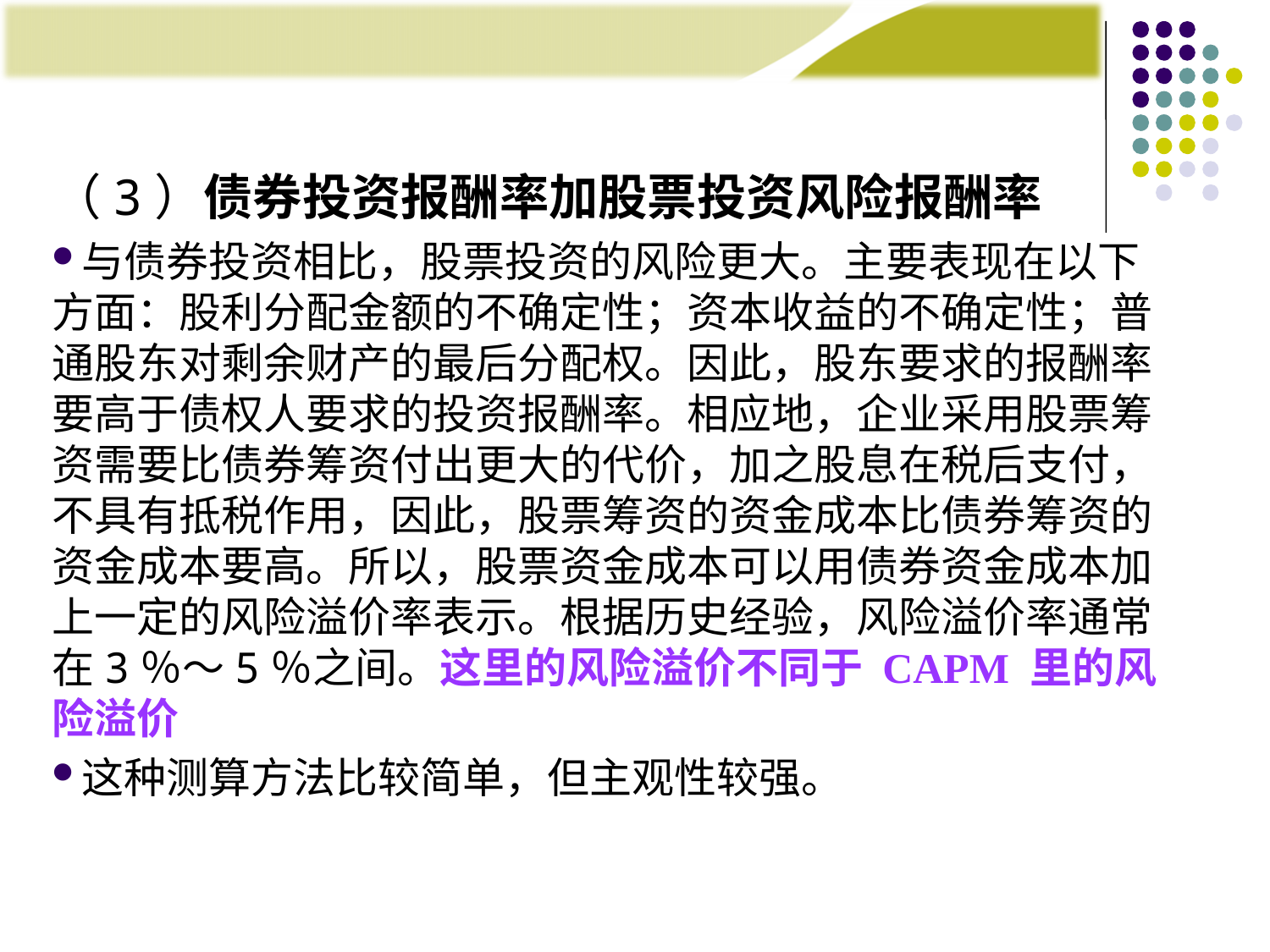

（3）债券投资报酬率加股票投资风险报酬率
与债券投资相比，股票投资的风险更大。主要表现在以下方面：股利分配金额的不确定性；资本收益的不确定性；普通股东对剩余财产的最后分配权。因此，股东要求的报酬率要高于债权人要求的投资报酬率。相应地，企业采用股票筹资需要比债券筹资付出更大的代价，加之股息在税后支付，不具有抵税作用，因此，股票筹资的资金成本比债券筹资的资金成本要高。所以，股票资金成本可以用债券资金成本加上一定的风险溢价率表示。根据历史经验，风险溢价率通常在3％～5％之间。这里的风险溢价不同于 CAPM 里的风险溢价
这种测算方法比较简单，但主观性较强。